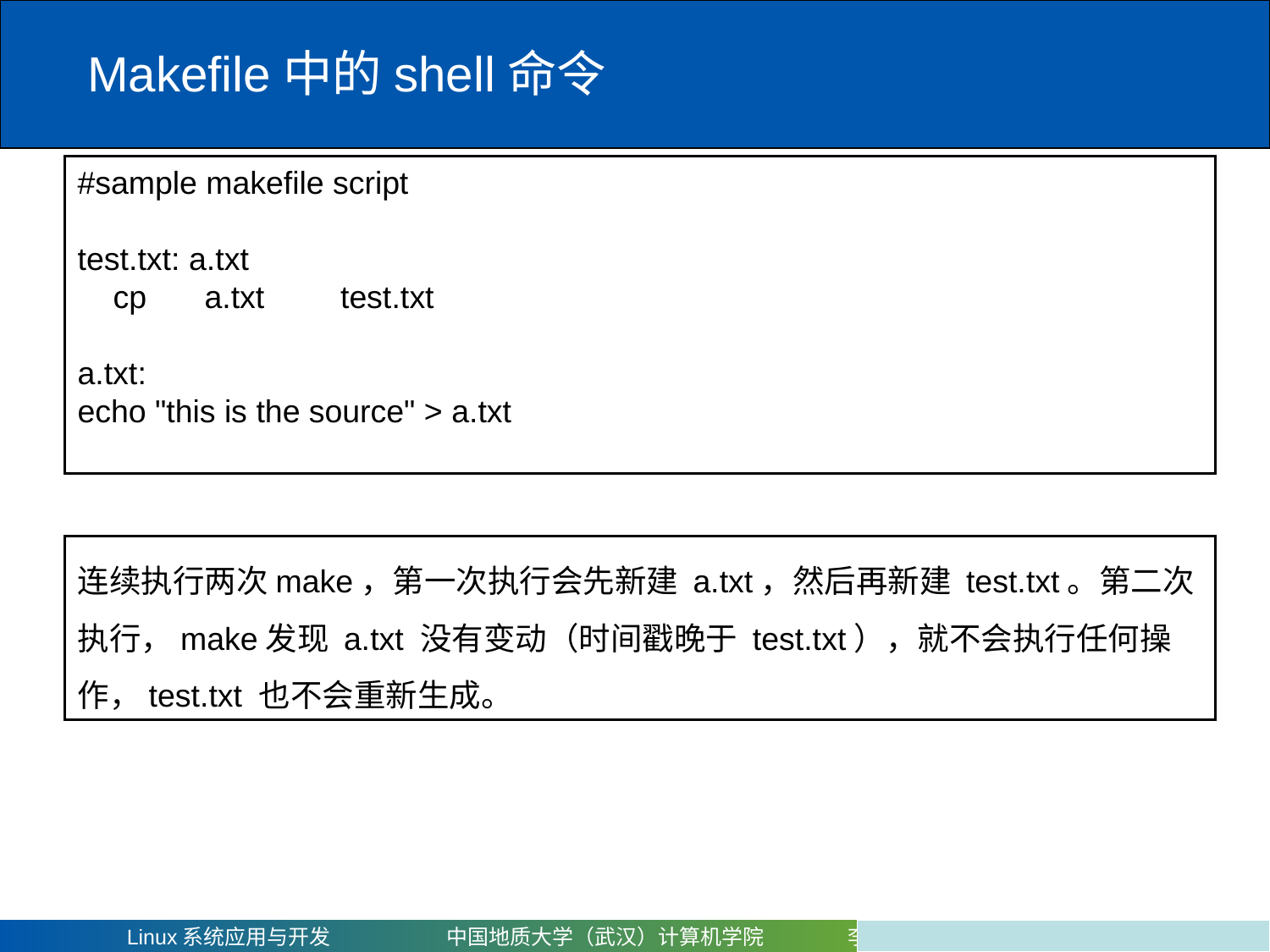

Makefile中的shell命令
#sample makefile script

test.txt: a.txt
    cp 	a.txt 	 test.txt

a.txt:
echo "this is the source" > a.txt

连续执行两次make，第一次执行会先新建 a.txt，然后再新建 test.txt。第二次执行，make发现 a.txt 没有变动（时间戳晚于 test.txt），就不会执行任何操作，test.txt 也不会重新生成。